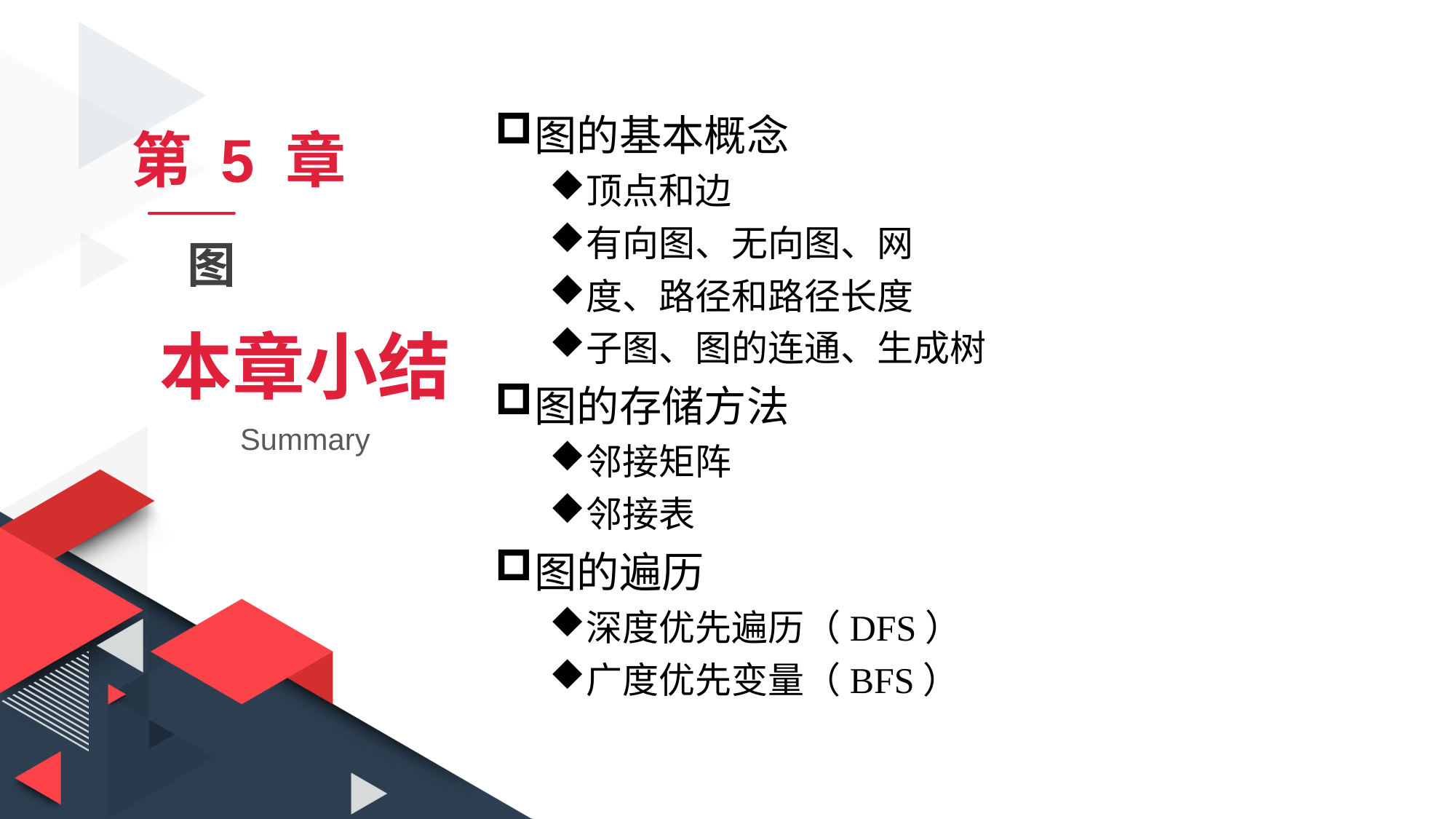

图的基本概念
顶点和边
有向图、无向图、网
度、路径和路径长度
子图、图的连通、生成树
图的存储方法
邻接矩阵
邻接表
图的遍历
深度优先遍历（DFS）
广度优先变量（BFS）
第 5 章
图
本章小结
Summary